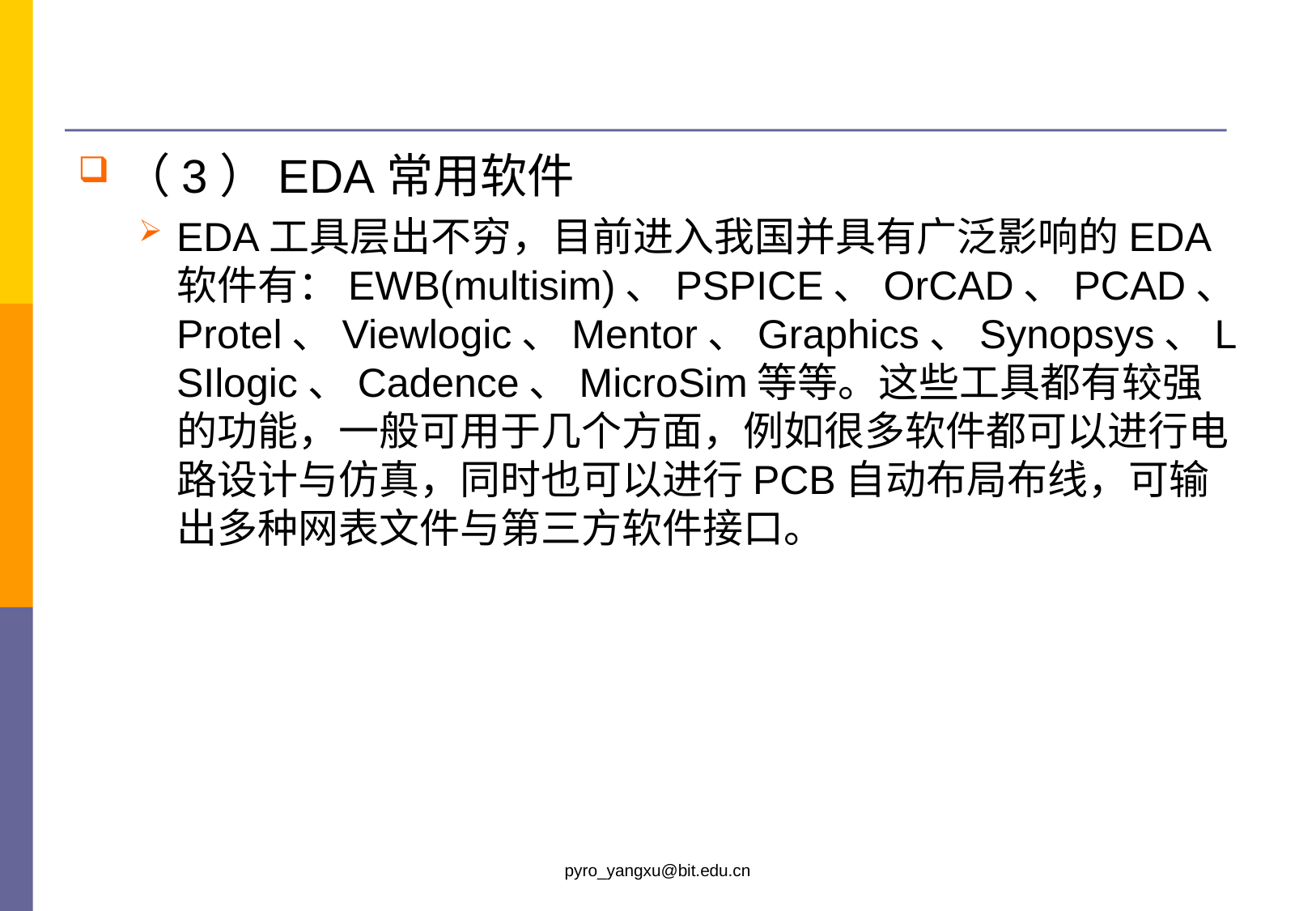

#
（3）EDA常用软件
EDA工具层出不穷，目前进入我国并具有广泛影响的EDA软件有：EWB(multisim)、PSPICE、OrCAD、PCAD、Protel、Viewlogic、Mentor、Graphics、Synopsys、LSIlogic、Cadence、MicroSim等等。这些工具都有较强的功能，一般可用于几个方面，例如很多软件都可以进行电路设计与仿真，同时也可以进行PCB自动布局布线，可输出多种网表文件与第三方软件接口。
pyro_yangxu@bit.edu.cn